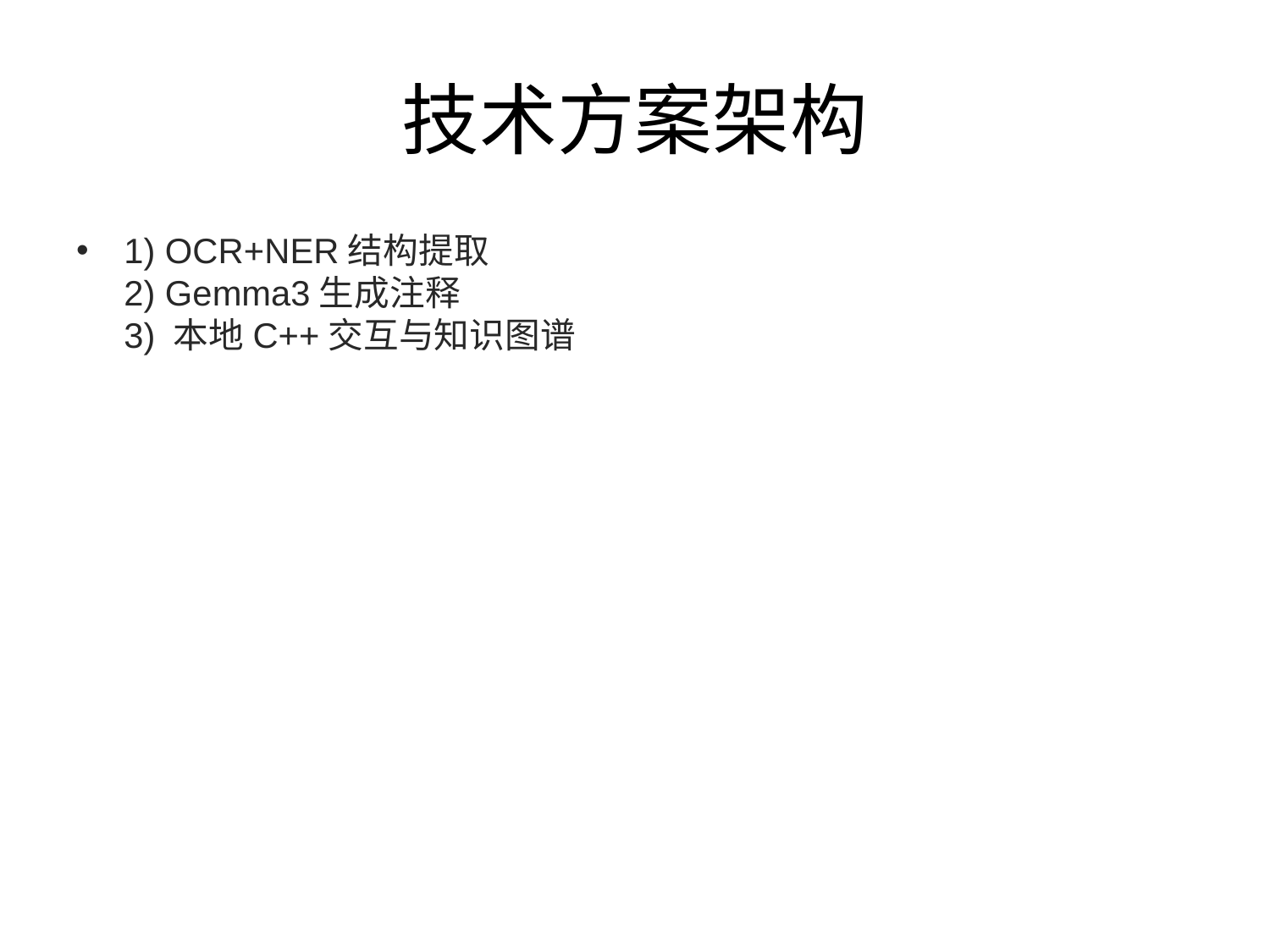

# 技术方案架构
1) OCR+NER结构提取
2) Gemma3生成注释
3) 本地C++交互与知识图谱